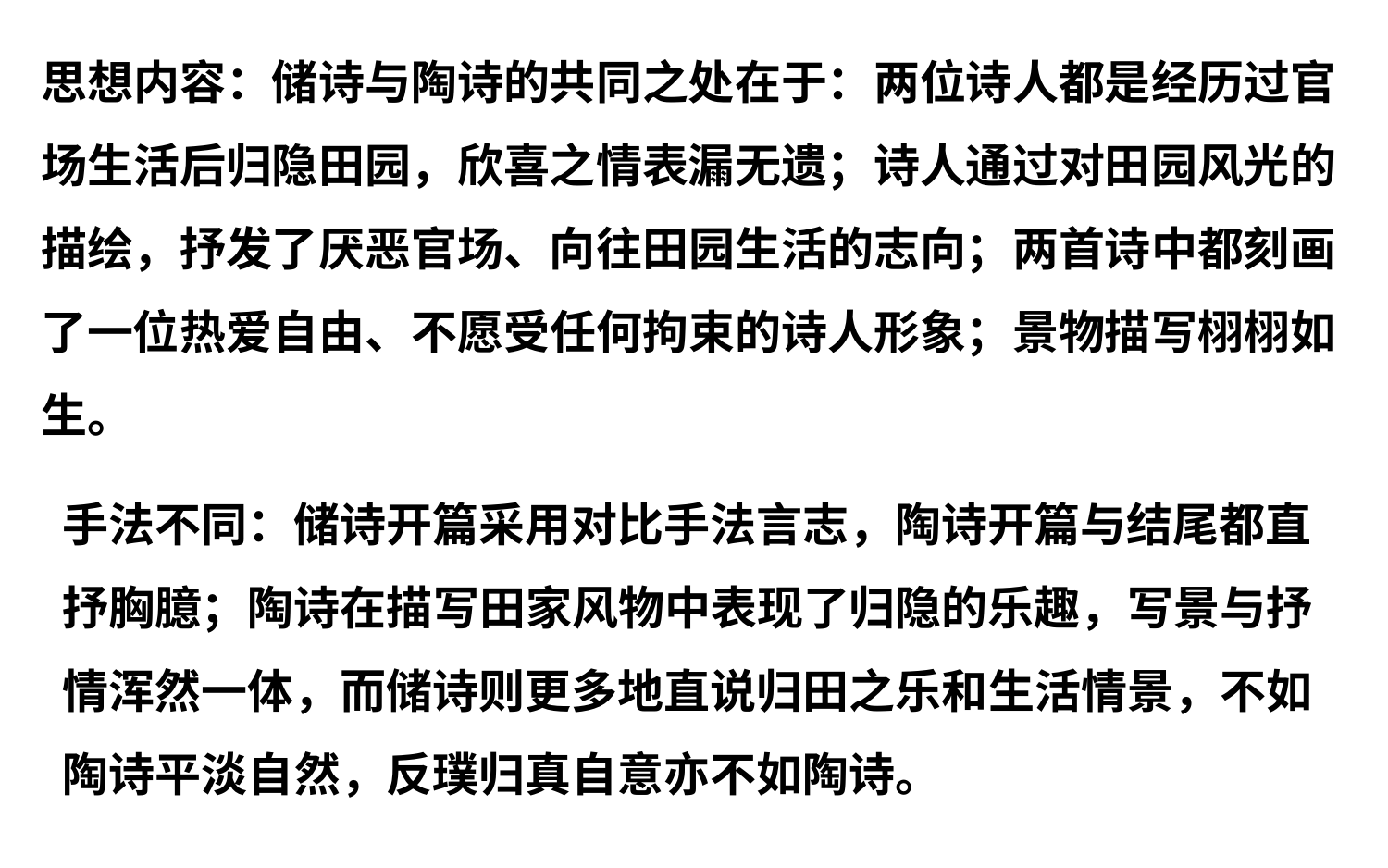

思想内容：储诗与陶诗的共同之处在于：两位诗人都是经历过官场生活后归隐田园，欣喜之情表漏无遗；诗人通过对田园风光的描绘，抒发了厌恶官场、向往田园生活的志向；两首诗中都刻画了一位热爱自由、不愿受任何拘束的诗人形象；景物描写栩栩如生。
手法不同：储诗开篇采用对比手法言志，陶诗开篇与结尾都直抒胸臆；陶诗在描写田家风物中表现了归隐的乐趣，写景与抒情浑然一体，而储诗则更多地直说归田之乐和生活情景，不如陶诗平淡自然，反璞归真自意亦不如陶诗。